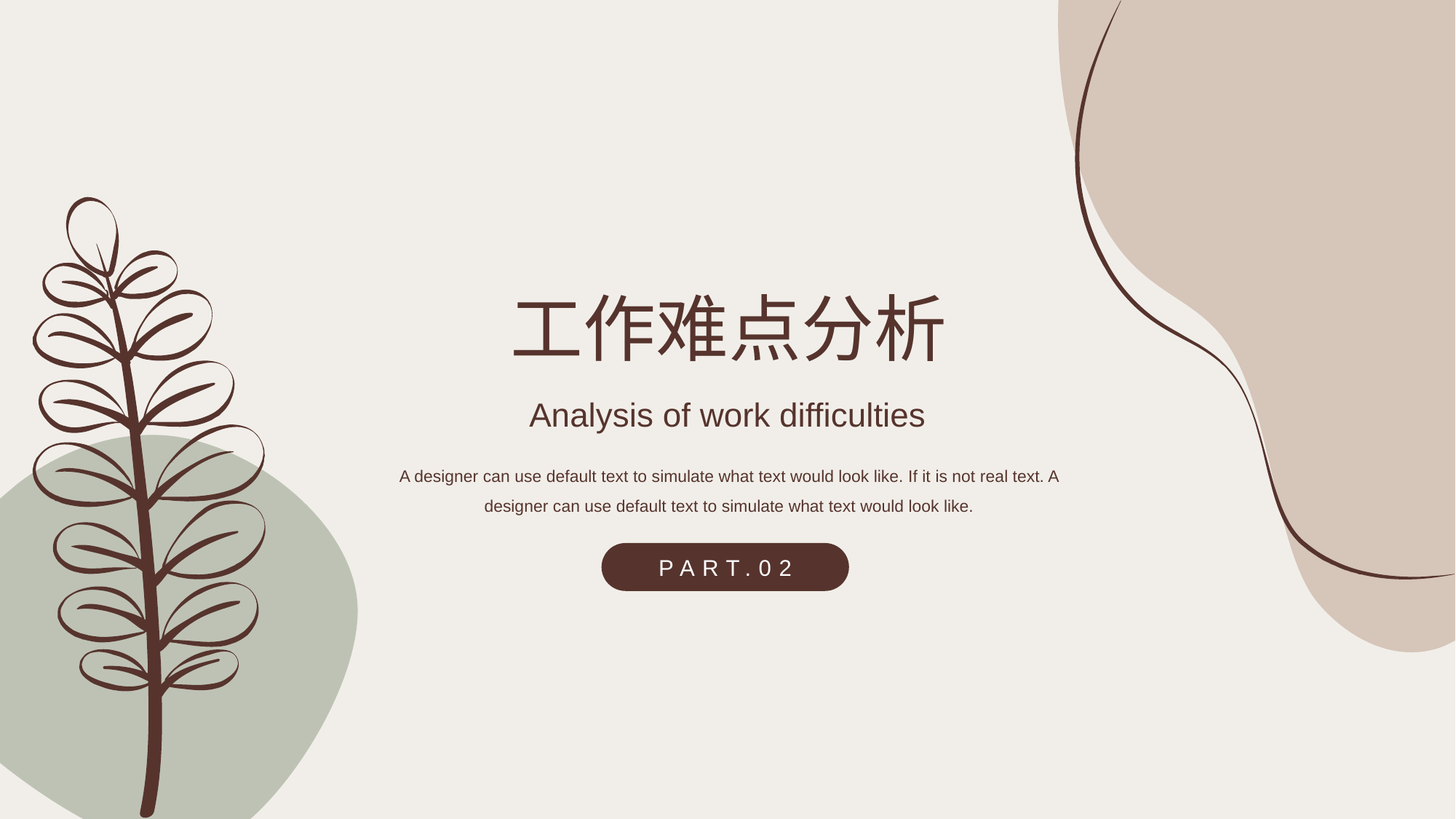

工作难点分析
Analysis of work difficulties

A designer can use default text to simulate what text would look like. If it is not real text. A designer can use default text to simulate what text would look like.
PART.02